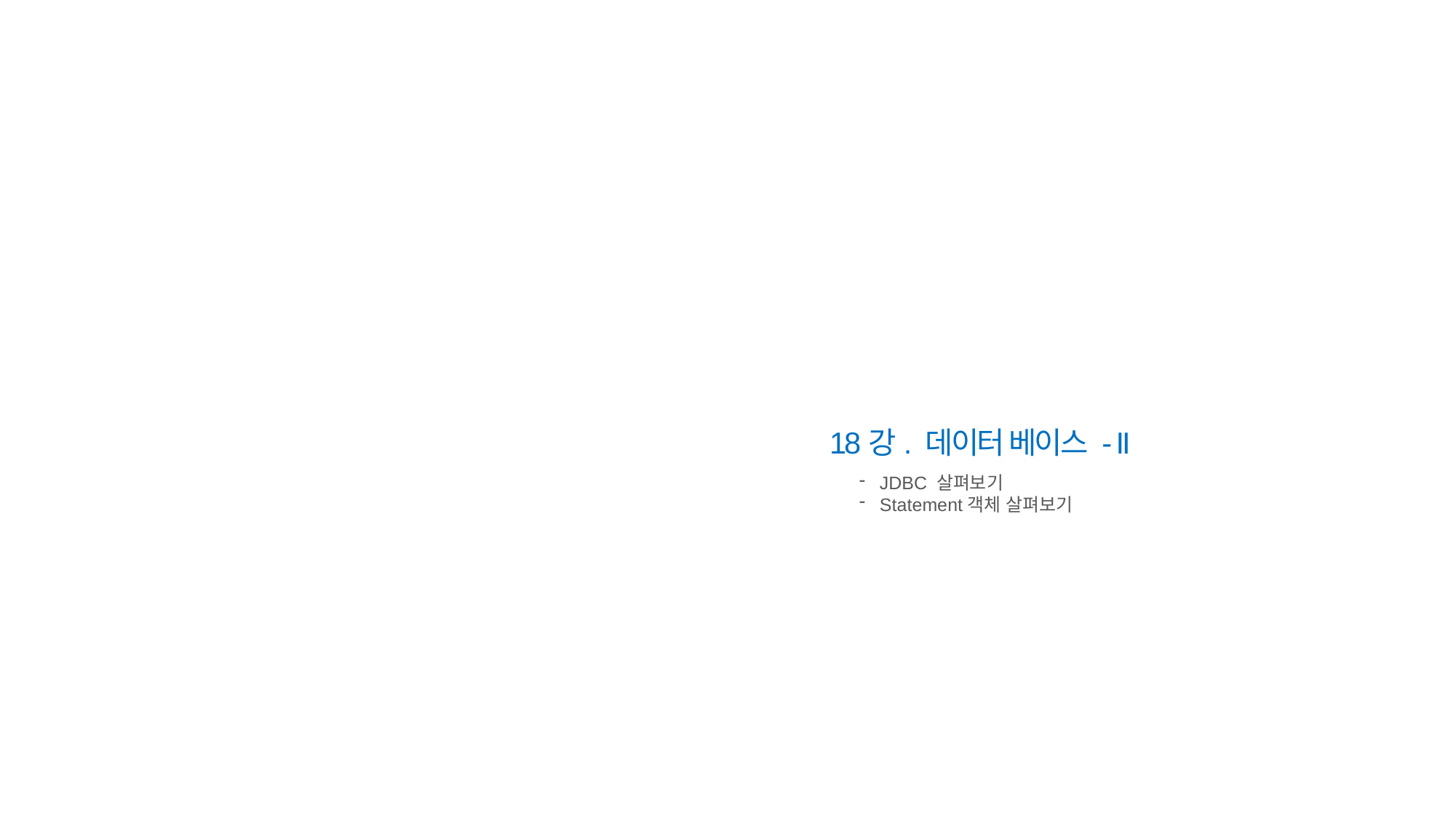

18강. 데이터 베이스 - II
JDBC 살펴보기
Statement객체 살펴보기